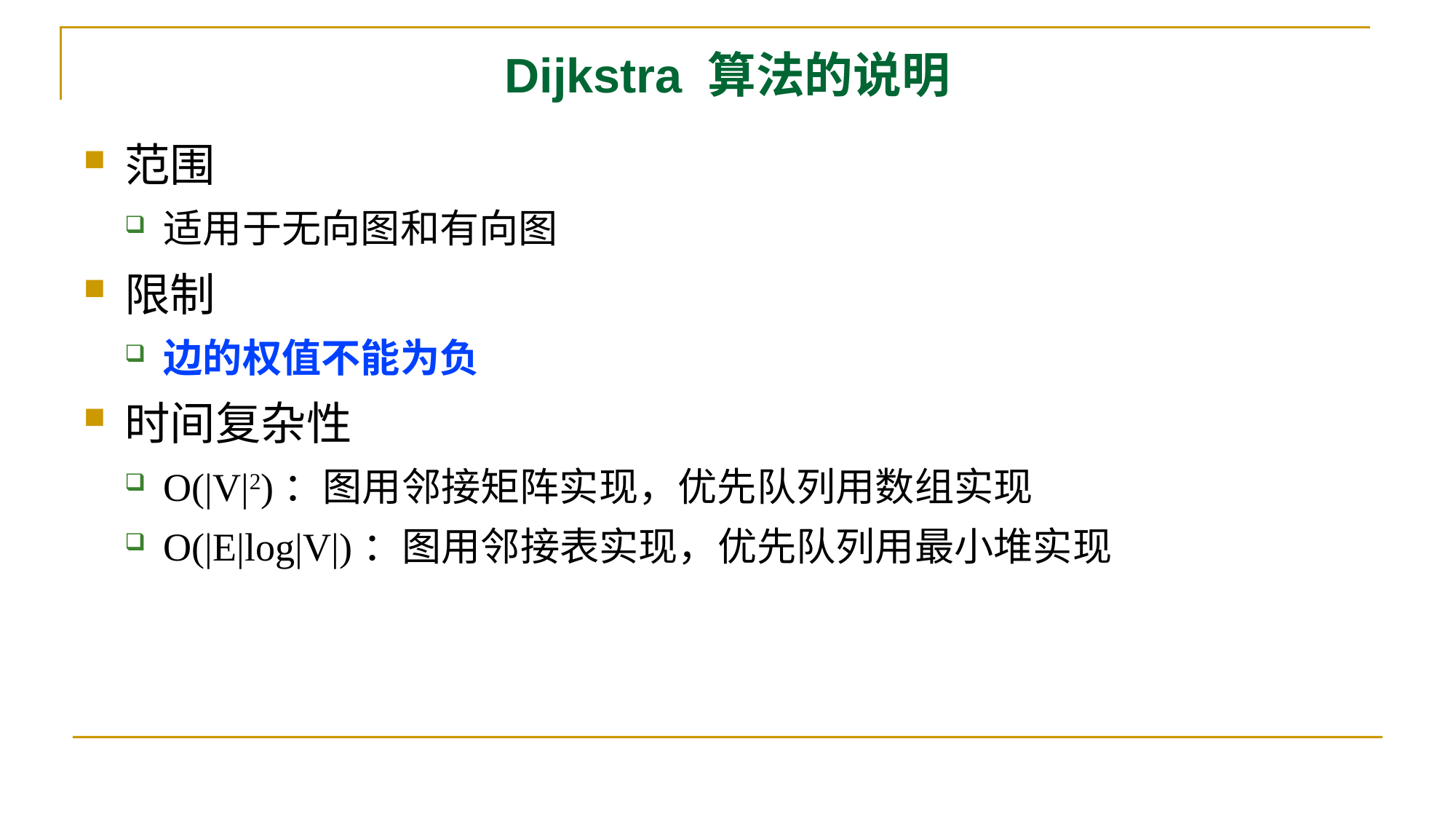

# Dijkstra 算法的说明
范围
适用于无向图和有向图
限制
边的权值不能为负
时间复杂性
O(|V|2)：图用邻接矩阵实现，优先队列用数组实现
O(|E|log|V|)：图用邻接表实现，优先队列用最小堆实现